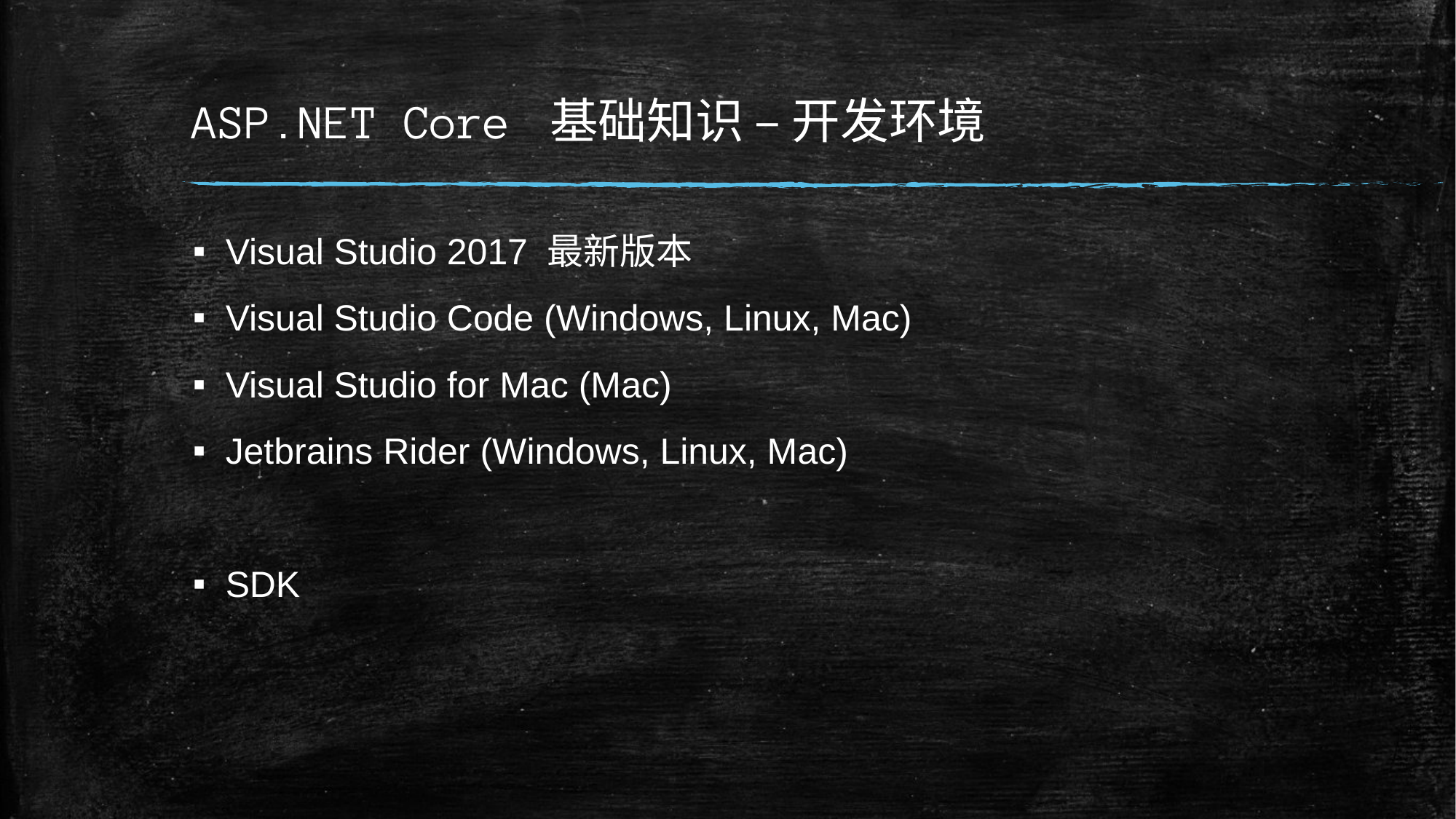

# ASP.NET Core 基础知识 – 开发环境
Visual Studio 2017 最新版本
Visual Studio Code (Windows, Linux, Mac)
Visual Studio for Mac (Mac)
Jetbrains Rider (Windows, Linux, Mac)

SDK